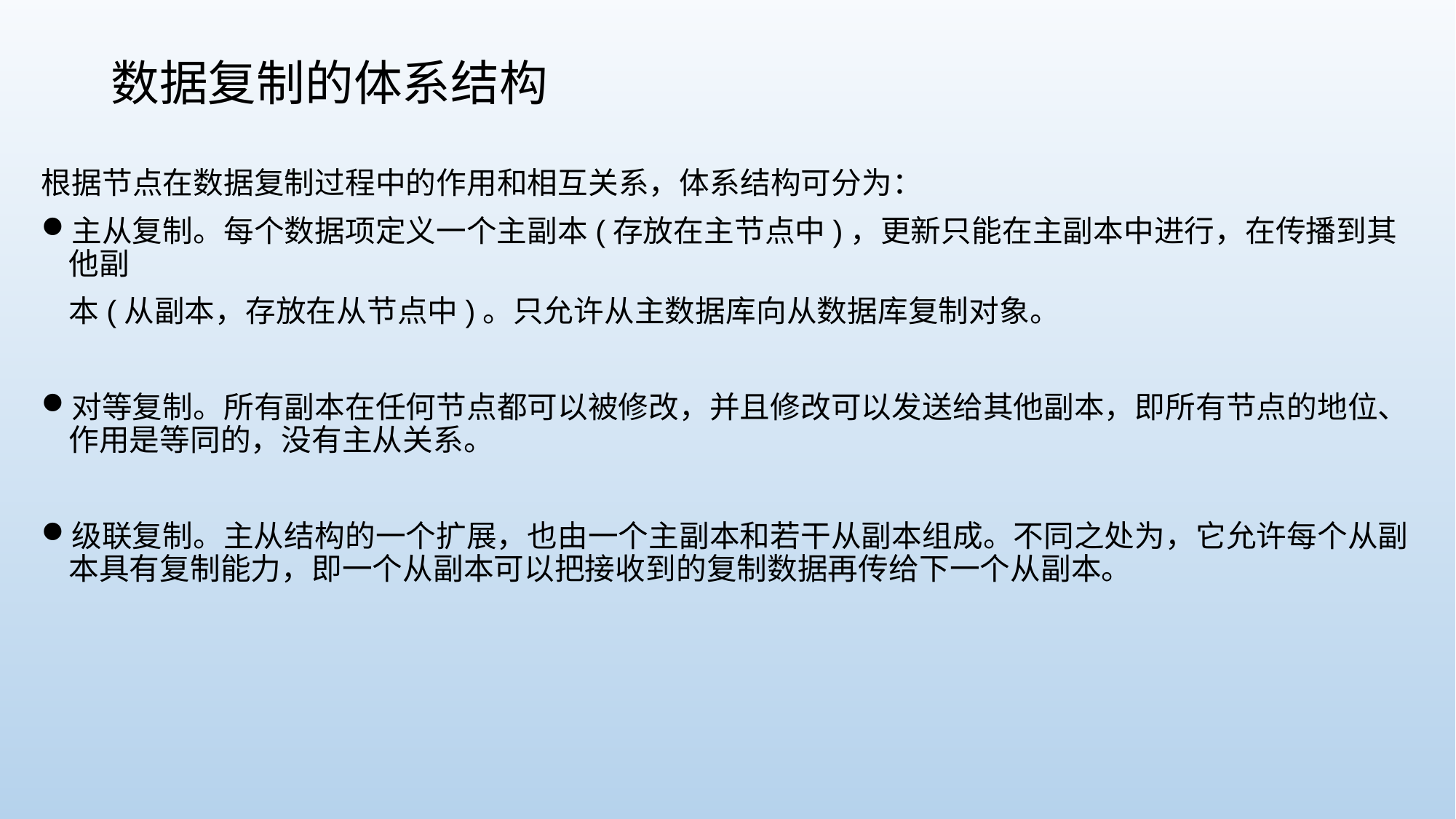

# 数据复制的体系结构
根据节点在数据复制过程中的作用和相互关系，体系结构可分为：
主从复制。每个数据项定义一个主副本(存放在主节点中)，更新只能在主副本中进行，在传播到其他副
   本(从副本，存放在从节点中)。只允许从主数据库向从数据库复制对象。

对等复制。所有副本在任何节点都可以被修改，并且修改可以发送给其他副本，即所有节点的地位、作用是等同的，没有主从关系。

级联复制。主从结构的一个扩展，也由一个主副本和若干从副本组成。不同之处为，它允许每个从副本具有复制能力，即一个从副本可以把接收到的复制数据再传给下一个从副本。